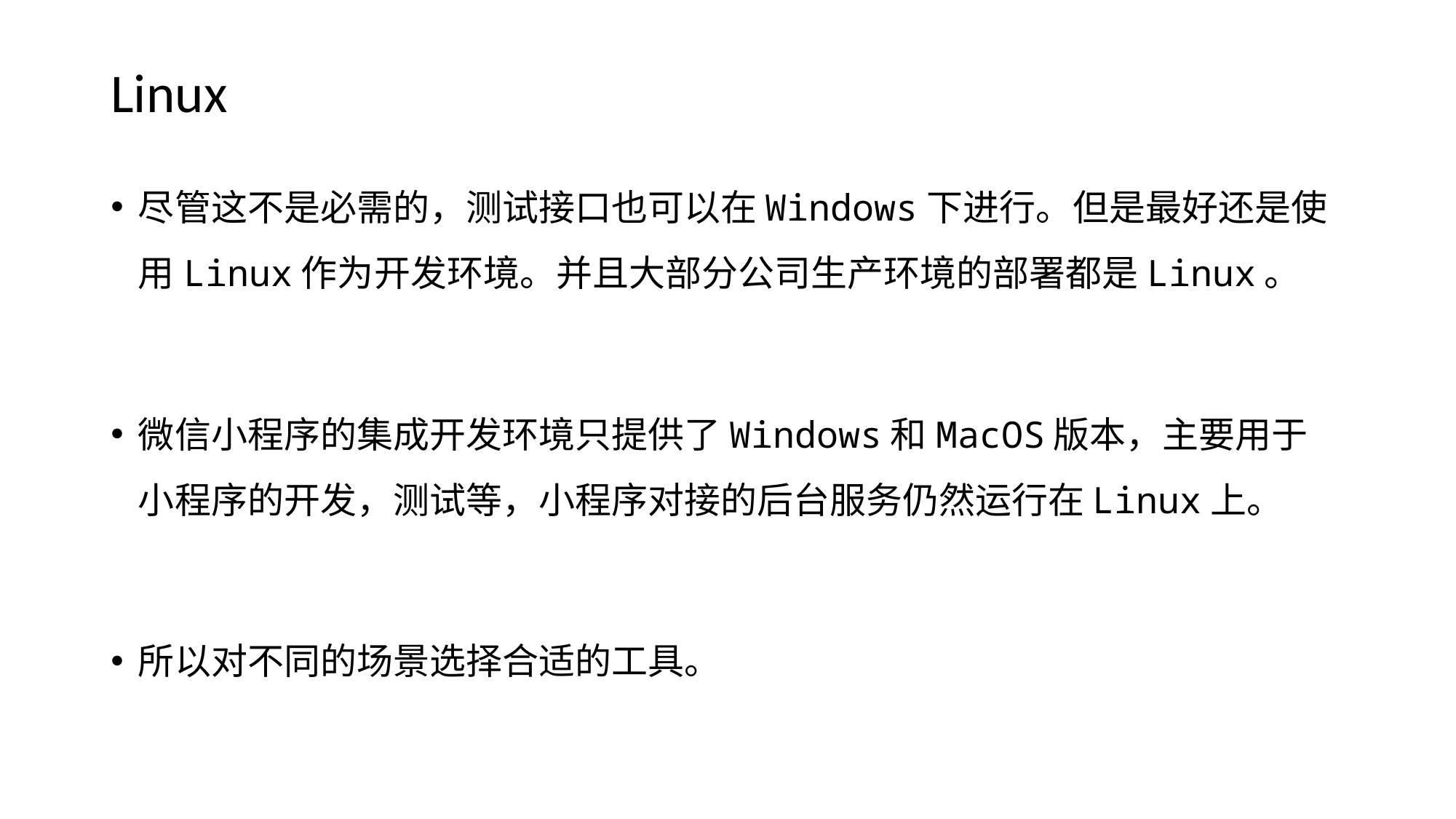

# Linux
尽管这不是必需的，测试接口也可以在Windows下进行。但是最好还是使用Linux作为开发环境。并且大部分公司生产环境的部署都是Linux。

微信小程序的集成开发环境只提供了Windows和MacOS版本，主要用于小程序的开发，测试等，小程序对接的后台服务仍然运行在Linux上。

所以对不同的场景选择合适的工具。